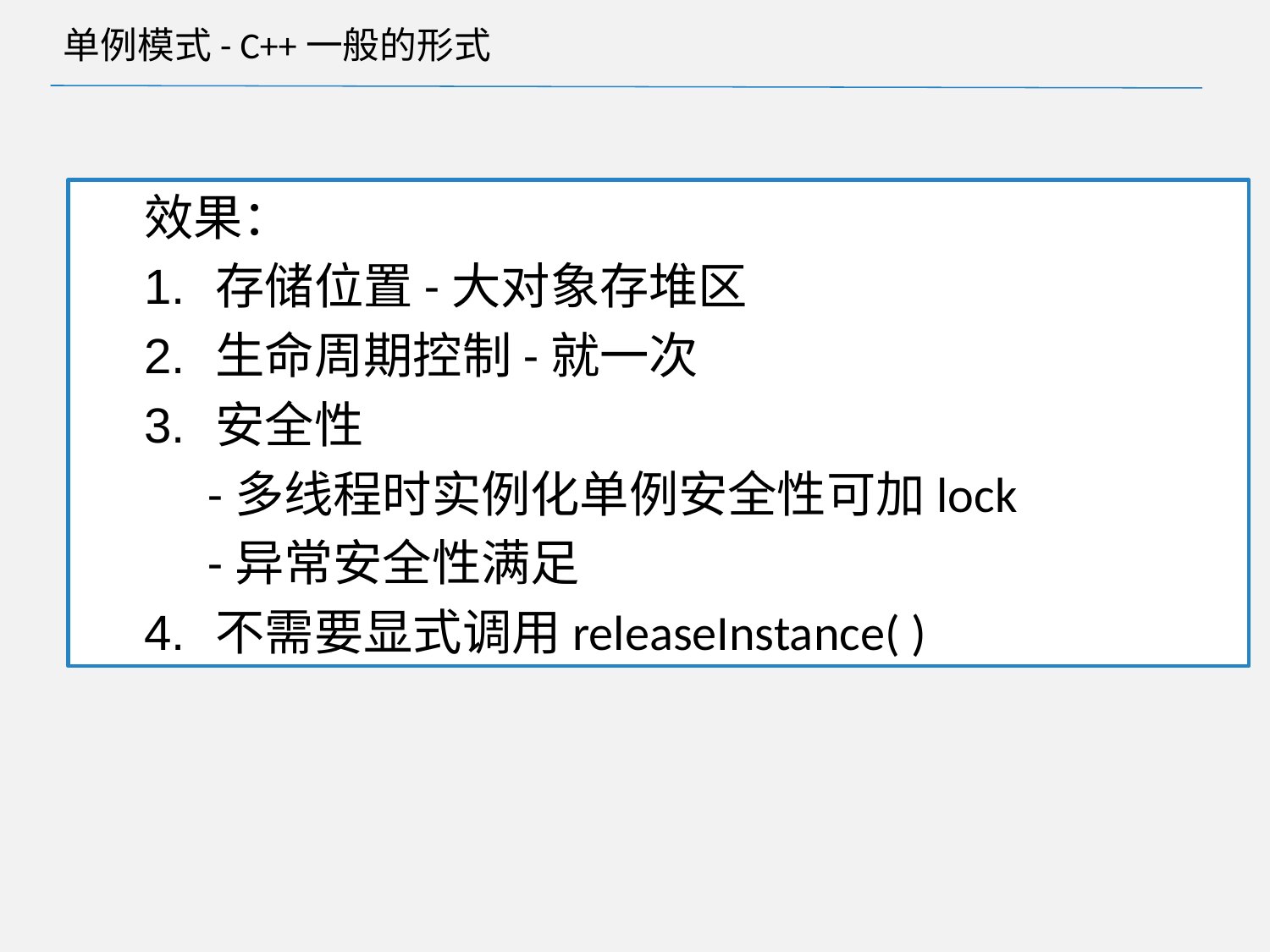

# 单例模式- C++一般的形式
效果：
存储位置-大对象存堆区
生命周期控制-就一次
安全性
-多线程时实例化单例安全性可加lock
-异常安全性满足
不需要显式调用releaseInstance( )